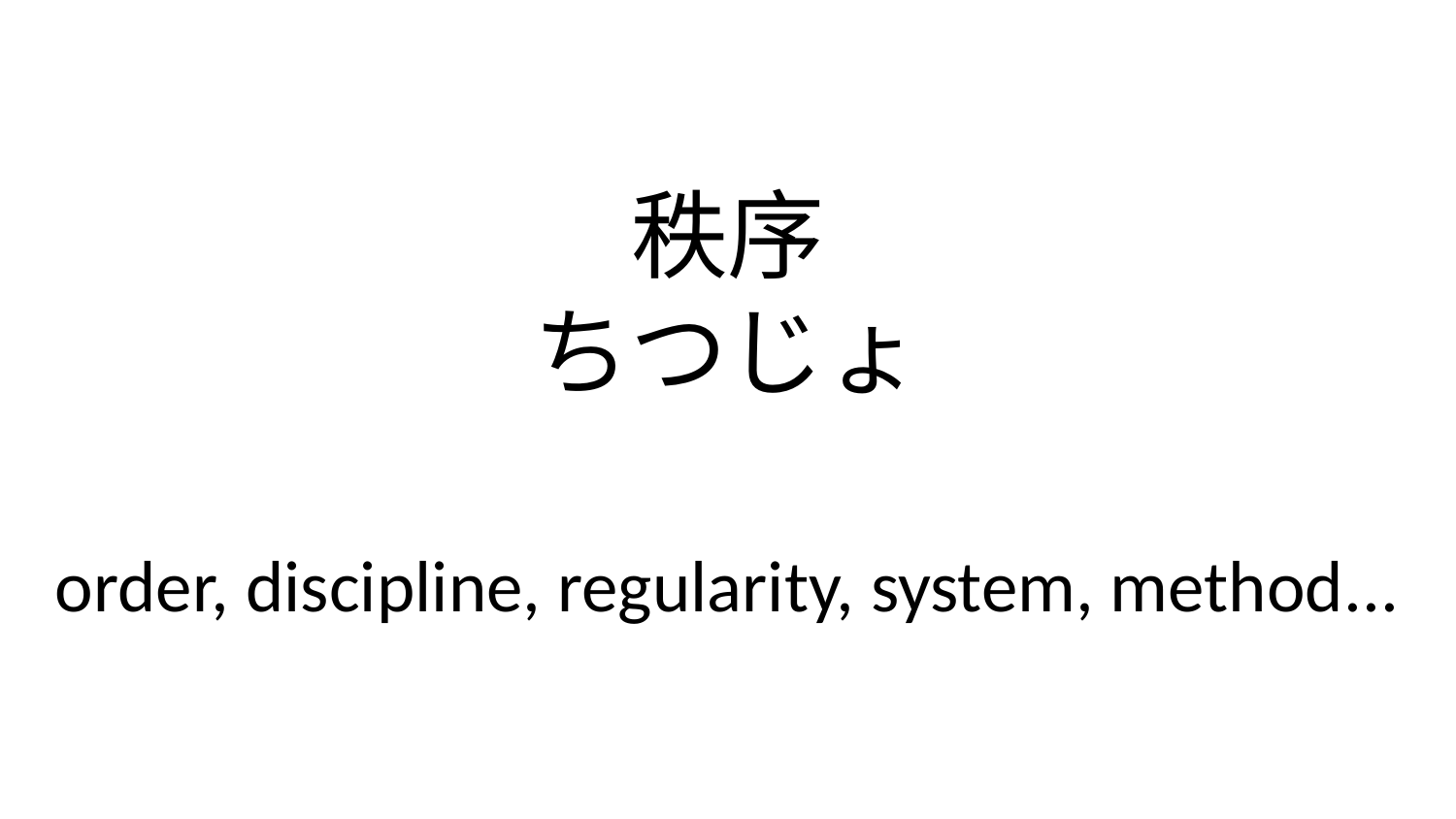

秩序
ちつじょ
order, discipline, regularity, system, method...